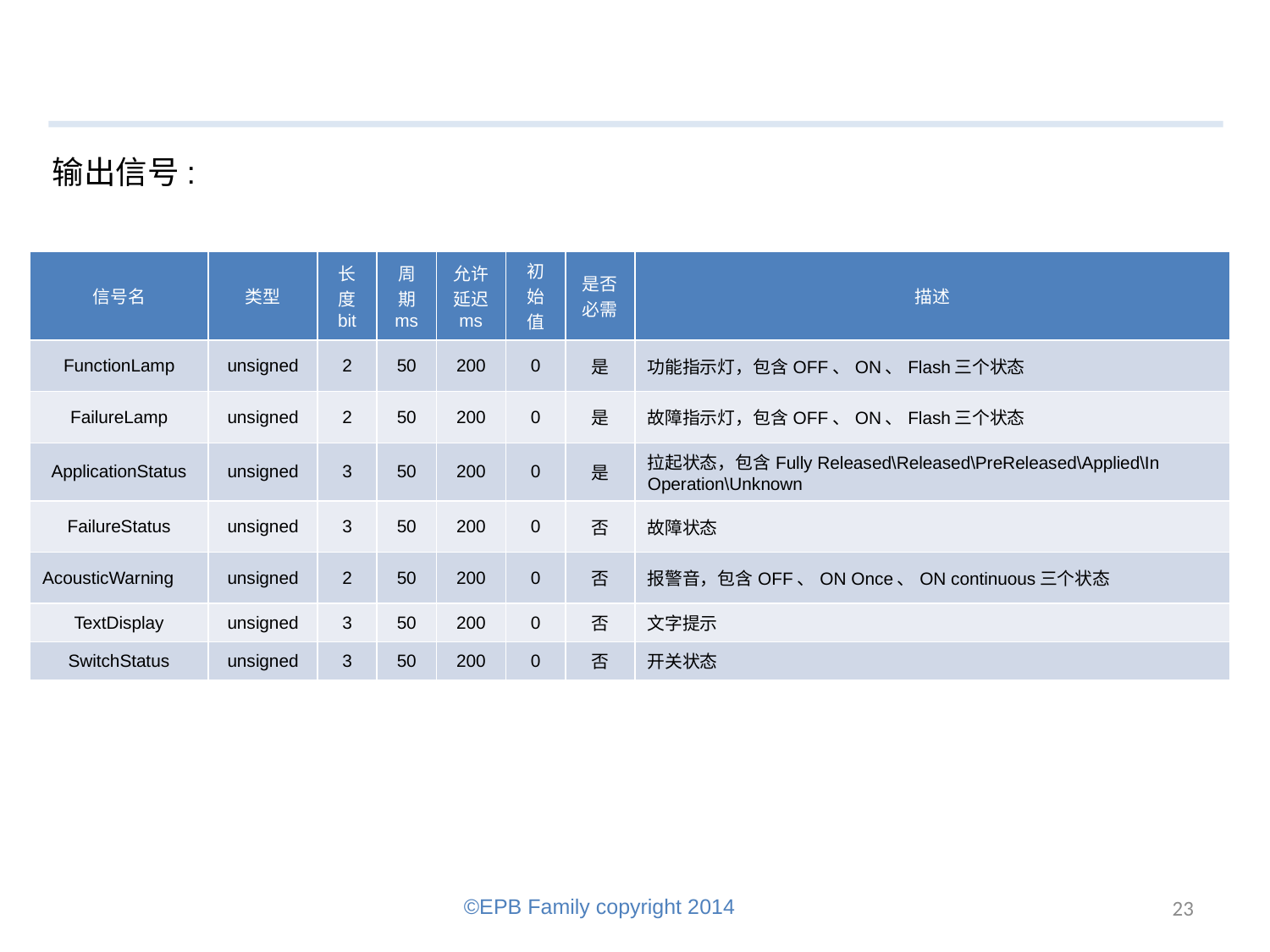

输出信号:
| 信号名 | 类型 | 长度 bit | 周期 ms | 允许延迟 ms | 初始值 | 是否必需 | 描述 |
| --- | --- | --- | --- | --- | --- | --- | --- |
| FunctionLamp | unsigned | 2 | 50 | 200 | 0 | 是 | 功能指示灯，包含OFF、ON、Flash三个状态 |
| FailureLamp | unsigned | 2 | 50 | 200 | 0 | 是 | 故障指示灯，包含OFF、ON、Flash三个状态 |
| ApplicationStatus | unsigned | 3 | 50 | 200 | 0 | 是 | 拉起状态，包含Fully Released\Released\PreReleased\Applied\In Operation\Unknown |
| FailureStatus | unsigned | 3 | 50 | 200 | 0 | 否 | 故障状态 |
| AcousticWarning | unsigned | 2 | 50 | 200 | 0 | 否 | 报警音，包含OFF、ON Once、ON continuous三个状态 |
| TextDisplay | unsigned | 3 | 50 | 200 | 0 | 否 | 文字提示 |
| SwitchStatus | unsigned | 3 | 50 | 200 | 0 | 否 | 开关状态 |
23